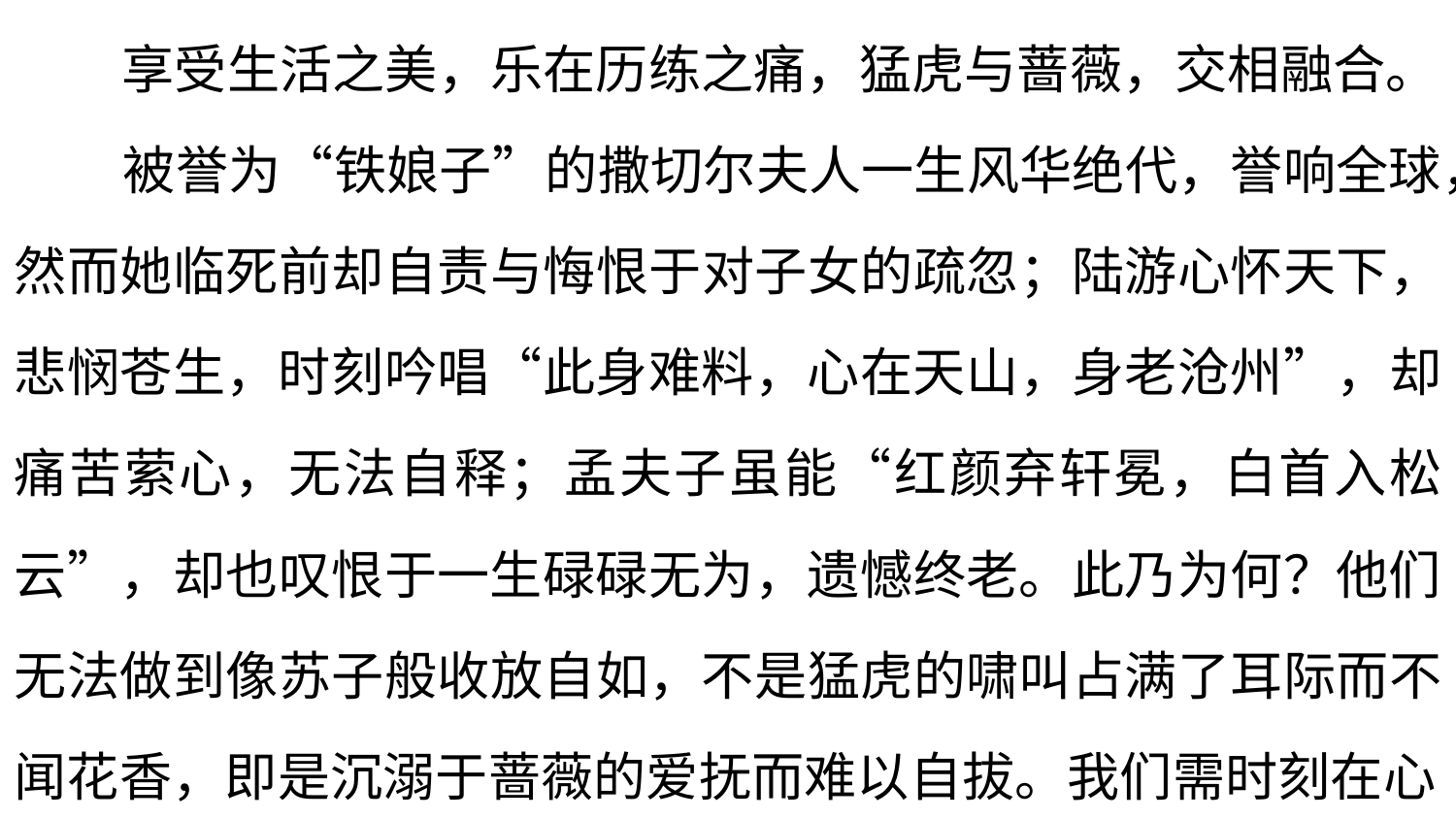

享受生活之美，乐在历练之痛，猛虎与蔷薇，交相融合。
        被誉为“铁娘子”的撒切尔夫人一生风华绝代，誉响全球，然而她临死前却自责与悔恨于对子女的疏忽；陆游心怀天下，悲悯苍生，时刻吟唱“此身难料，心在天山，身老沧州”，却痛苦萦心，无法自释；孟夫子虽能“红颜弃轩冕，白首入松云”，却也叹恨于一生碌碌无为，遗憾终老。此乃为何？他们无法做到像苏子般收放自如，不是猛虎的啸叫占满了耳际而不闻花香，即是沉溺于蔷薇的爱抚而难以自拔。我们需时刻在心